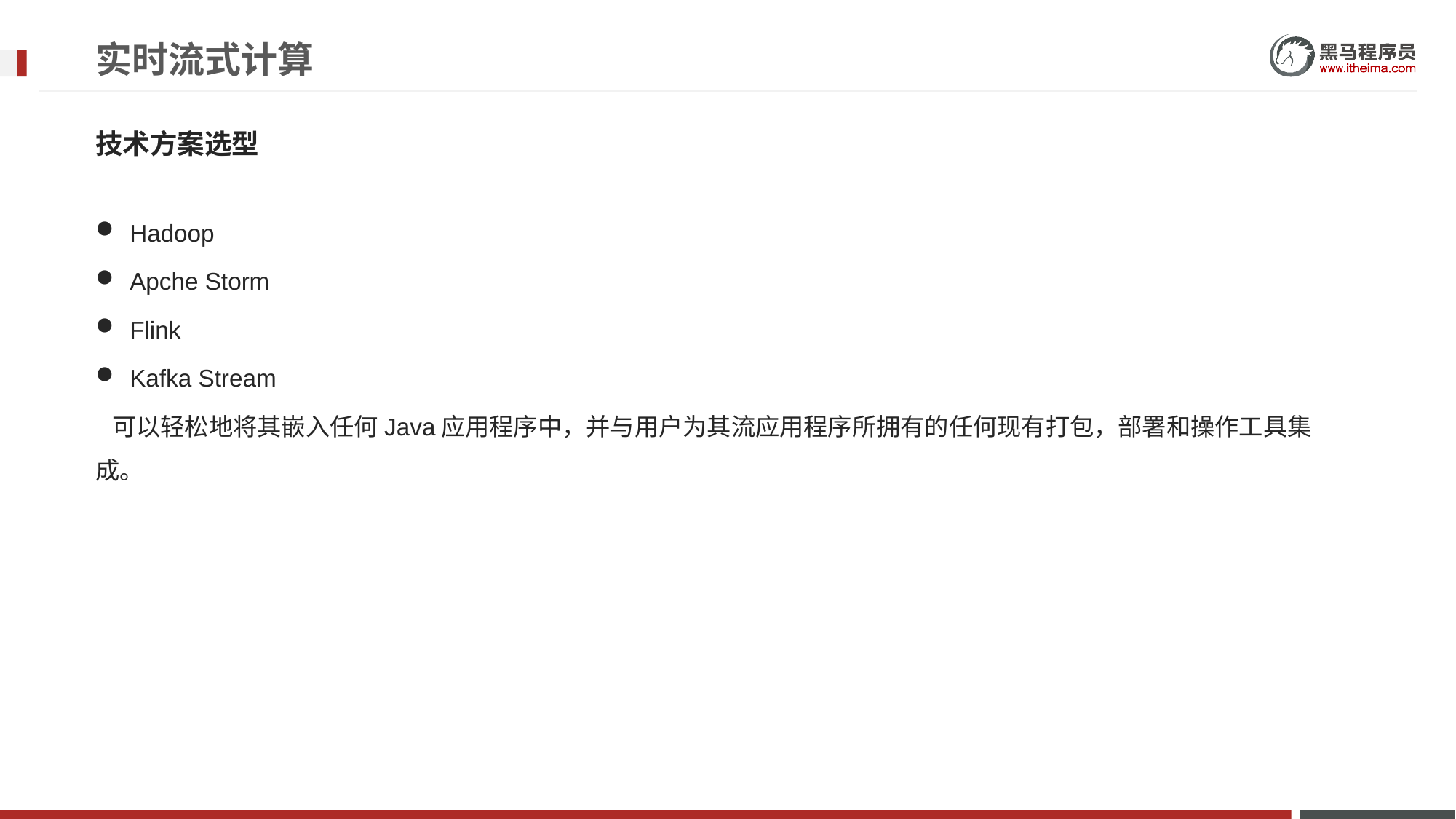

# 实时流式计算
技术方案选型
Hadoop
Apche Storm
Flink
Kafka Stream
  可以轻松地将其嵌入任何Java应用程序中，并与用户为其流应用程序所拥有的任何现有打包，部署和操作工具集成。